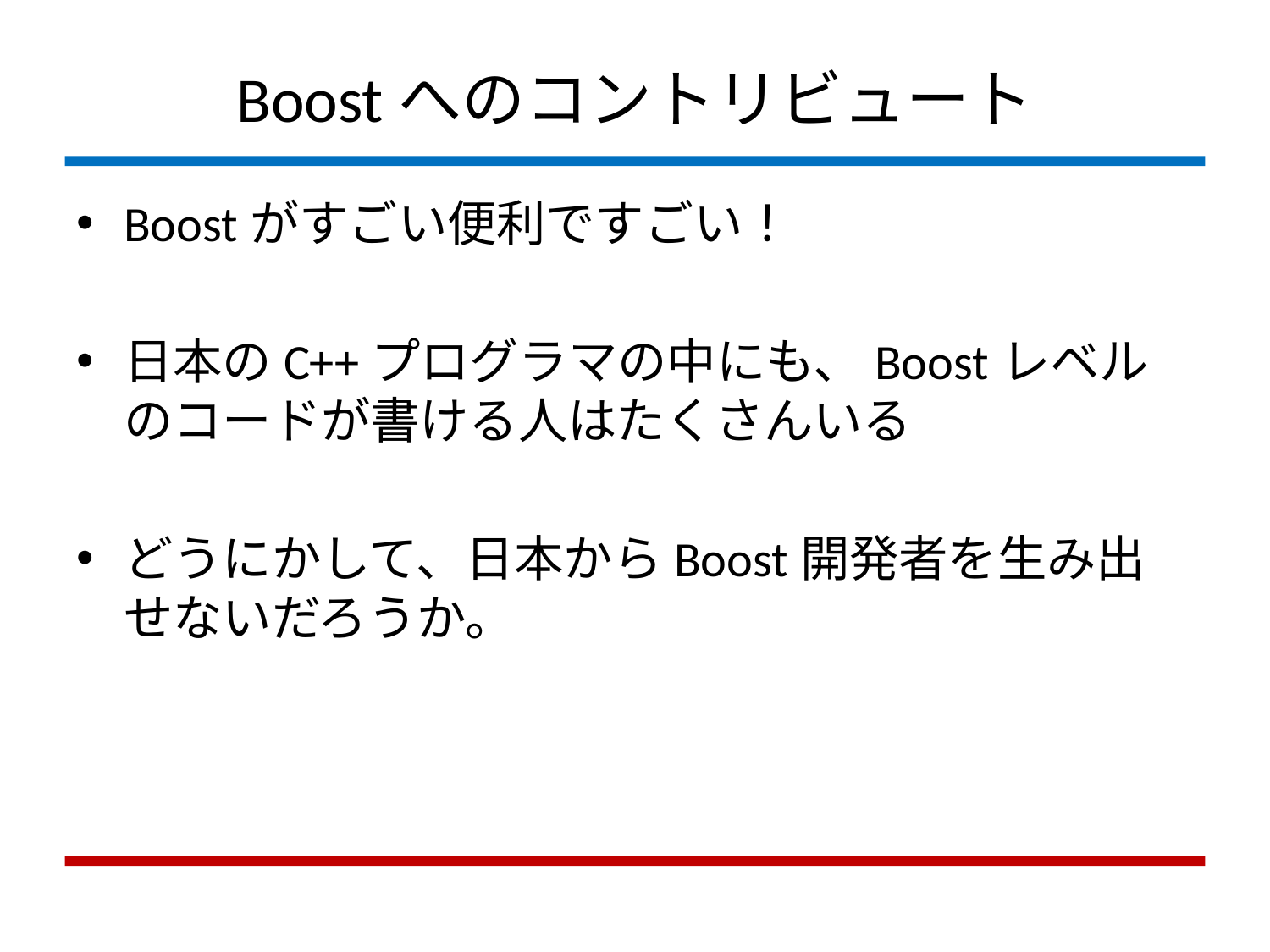

# Boostへのコントリビュート
Boostがすごい便利ですごい！

日本のC++プログラマの中にも、Boostレベルのコードが書ける人はたくさんいる

どうにかして、日本からBoost開発者を生み出せないだろうか。